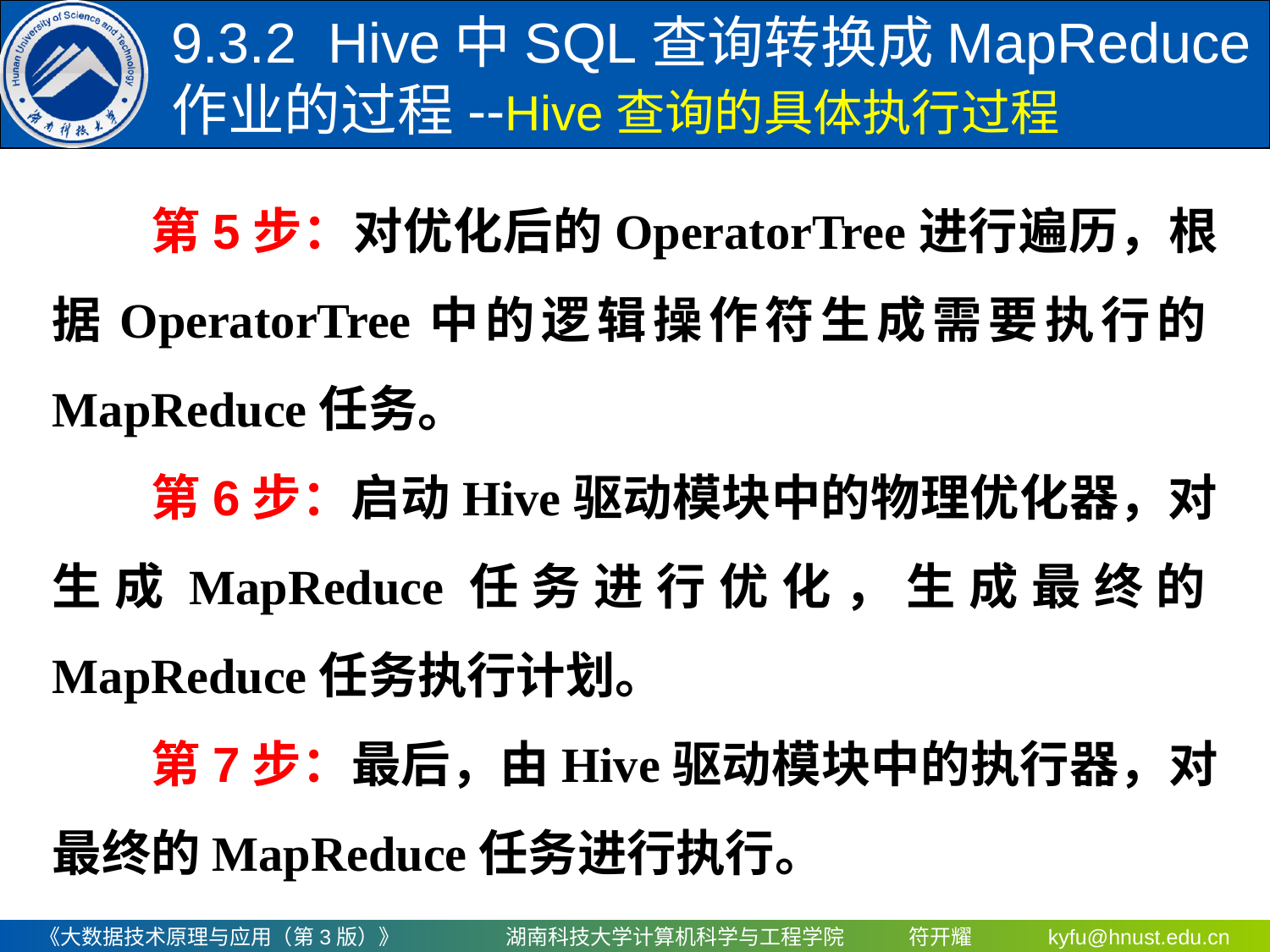

9.3.2  Hive中SQL查询转换成MapReduce作业的过程--Hive查询的具体执行过程
第5步：对优化后的OperatorTree进行遍历，根据OperatorTree中的逻辑操作符生成需要执行的MapReduce任务。
第6步：启动Hive驱动模块中的物理优化器，对生成MapReduce任务进行优化，生成最终的MapReduce任务执行计划。
第7步：最后，由Hive驱动模块中的执行器，对最终的MapReduce任务进行执行。